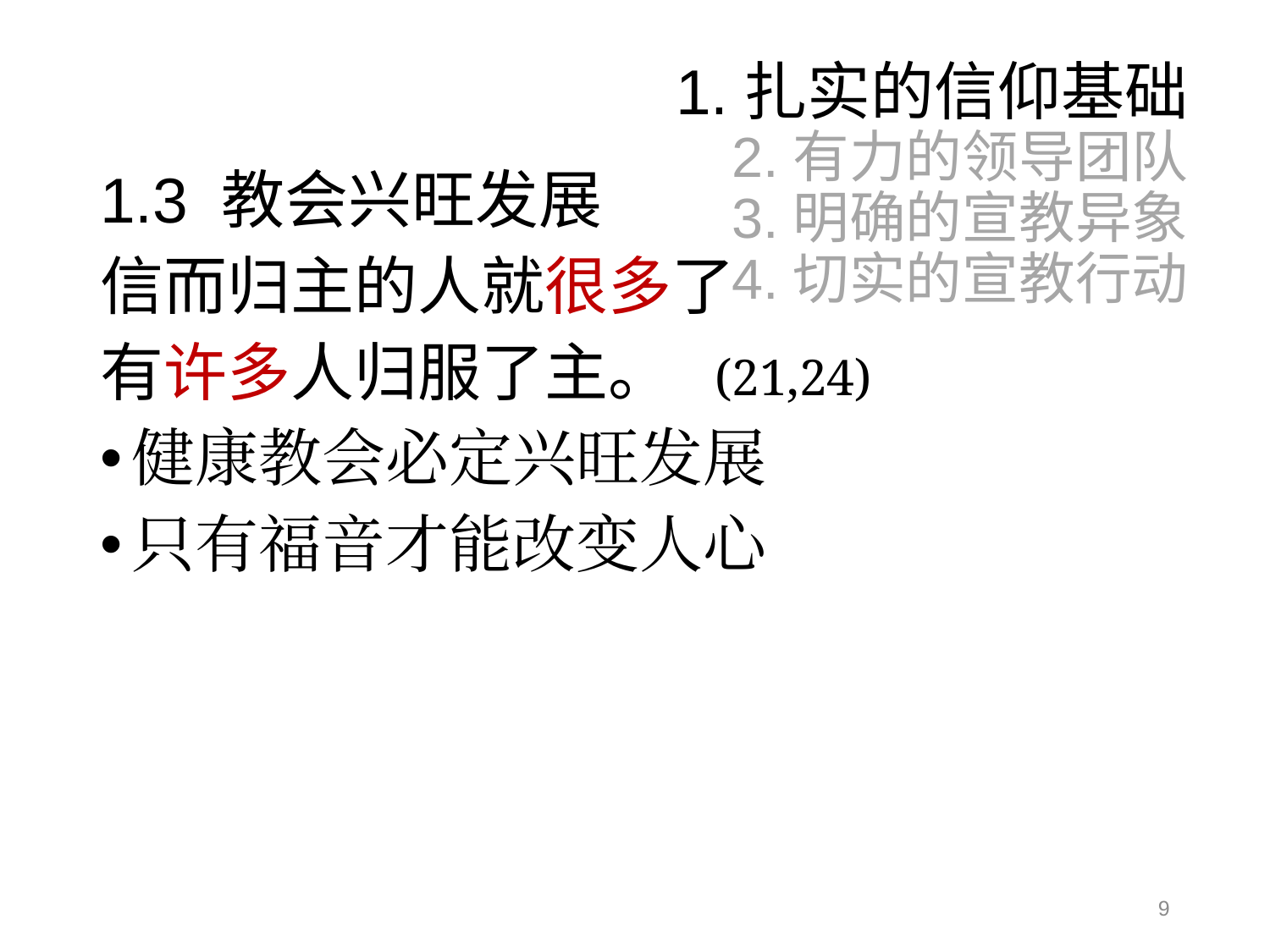

# 1.扎实的信仰基础 2.有力的领导团队 3.明确的宣教异象 4.切实的宣教行动
1.3 教会兴旺发展
信而归主的人就很多了
有许多人归服了主。  (21,24)
健康教会必定兴旺发展
只有福音才能改变人心
9